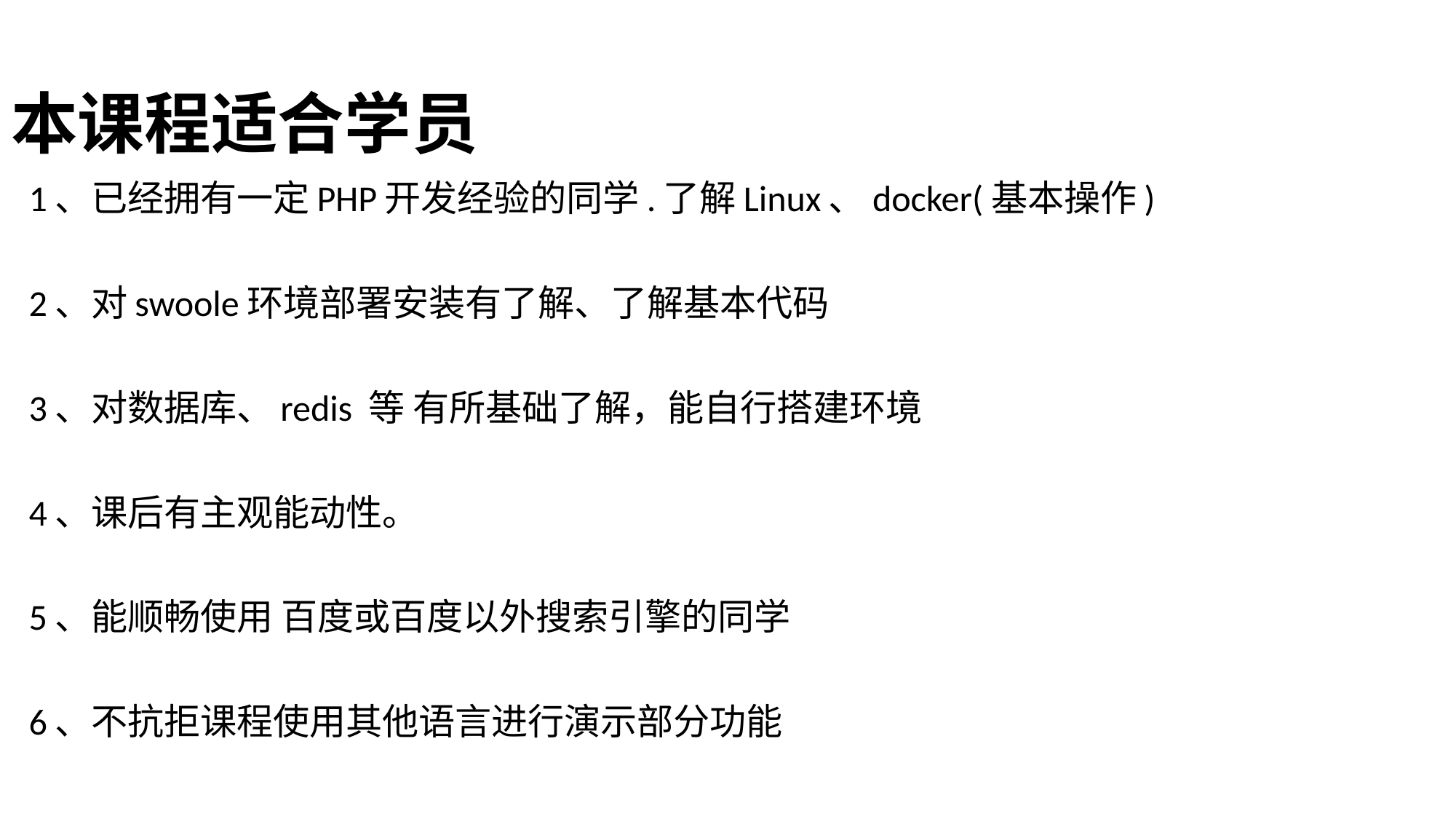

# 本课程适合学员
1、已经拥有一定PHP开发经验的同学.了解Linux、docker(基本操作)

2、对swoole环境部署安装有了解、了解基本代码

3、对数据库、redis 等 有所基础了解，能自行搭建环境

4、课后有主观能动性。

5、能顺畅使用 百度或百度以外搜索引擎的同学

6、不抗拒课程使用其他语言进行演示部分功能